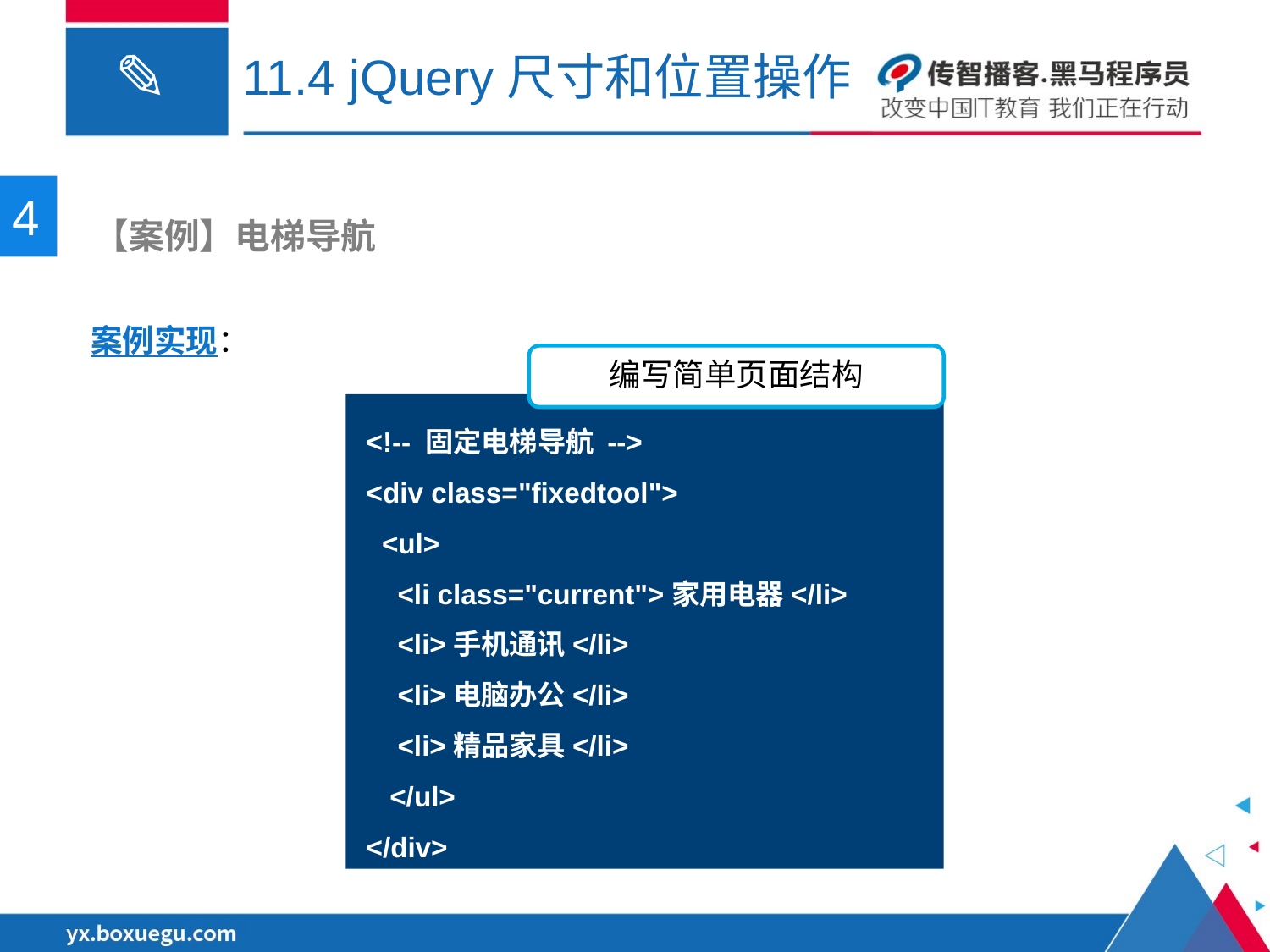

# 11.4 jQuery尺寸和位置操作

4
  【案例】电梯导航
案例实现：
编写简单页面结构

<!-- 固定电梯导航 -->
<div class="fixedtool">
  <ul>
    <li class="current">家用电器</li>
    <li>手机通讯</li>
    <li>电脑办公</li>
    <li>精品家具</li>
   </ul>
</div>